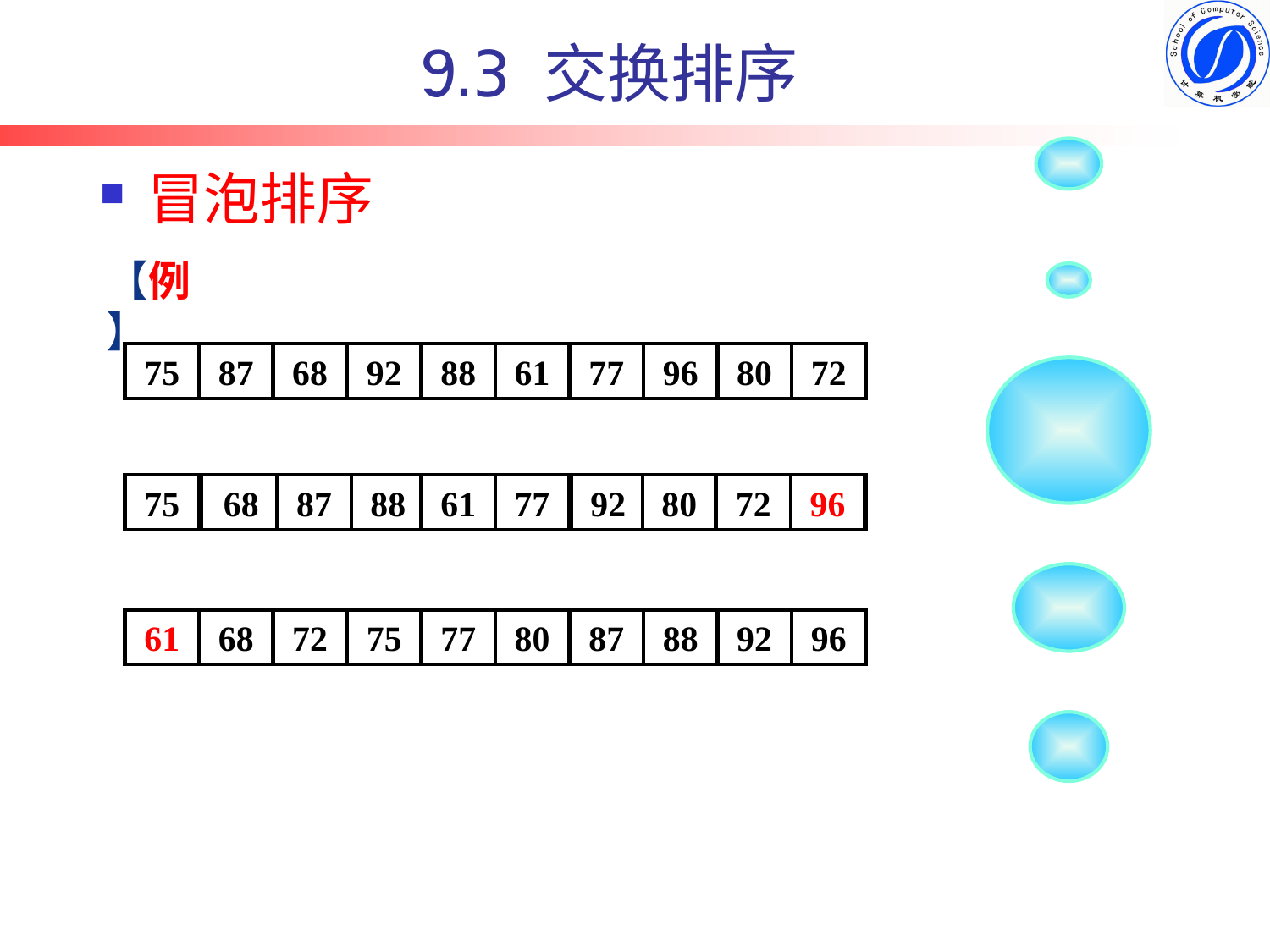

# 9.3 交换排序

冒泡排序
【例】

75
87
68
92
88
61
77
96
80
72

75
87
68
92
88
61
77
96
80
72
68
87
87
88
92
61
77
92
92
92
80
96
72
96

68
75
87
61
77
88
80
72
92
96
68
75
61
77
87
80
72
88
92
96
68
61
75
77
80
72
87
88
92
96
61
68
75
77
72
80
87
88
92
96
61
68
75
72
77
80
87
88
92
96
61
68
72
75
77
80
87
88
92
96
61
68
72
75
77
80
87
88
92
96
61
68
72
75
77
80
87
88
92
96
61
68
72
75
77
80
87
88
92
96